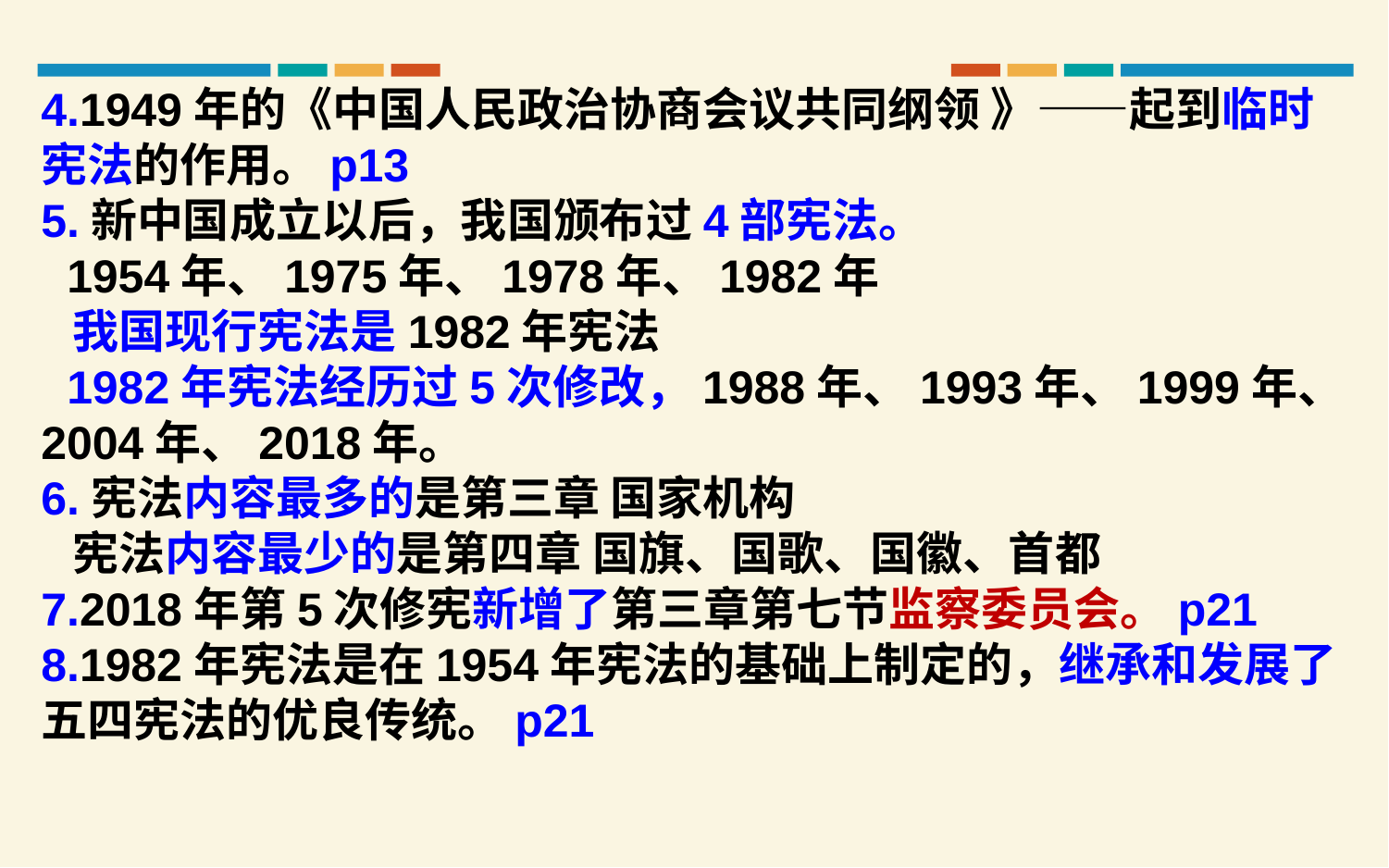

4.1949年的《中国人民政治协商会议共同纲领 》——起到临时宪法的作用。p13
5.新中国成立以后，我国颁布过4部宪法。
  1954年、1975年、1978年、1982年
  我国现行宪法是1982年宪法
  1982年宪法经历过5次修改，1988年、1993年、1999年、2004年、2018年。
6.宪法内容最多的是第三章 国家机构
  宪法内容最少的是第四章 国旗、国歌、国徽、首都
7.2018年第5次修宪新增了第三章第七节监察委员会。p21
8.1982年宪法是在1954年宪法的基础上制定的，继承和发展了五四宪法的优良传统。p21